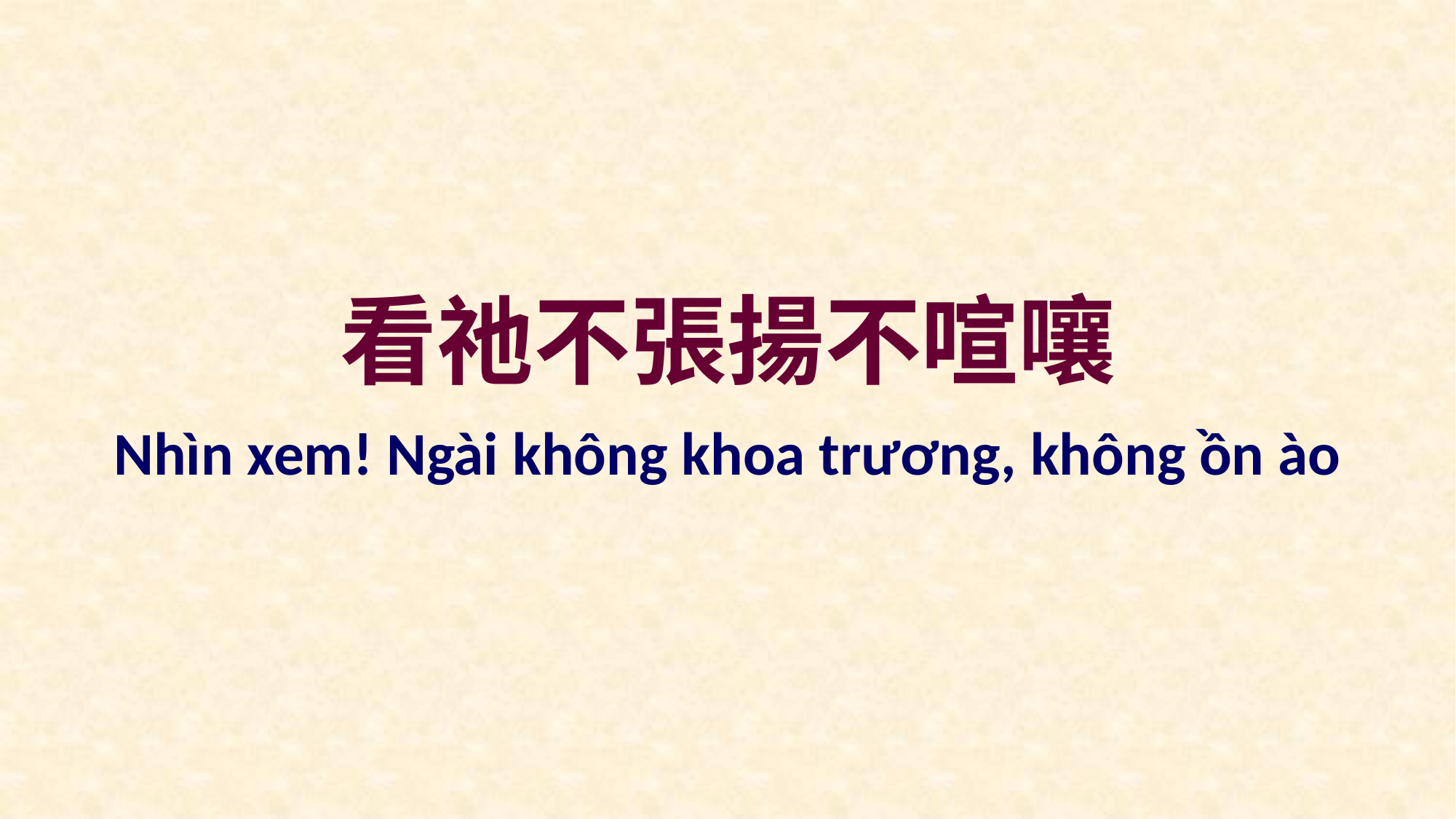

看祂不張揚不喧嚷
Nhìn xem! Ngài không khoa trương, không ồn ào